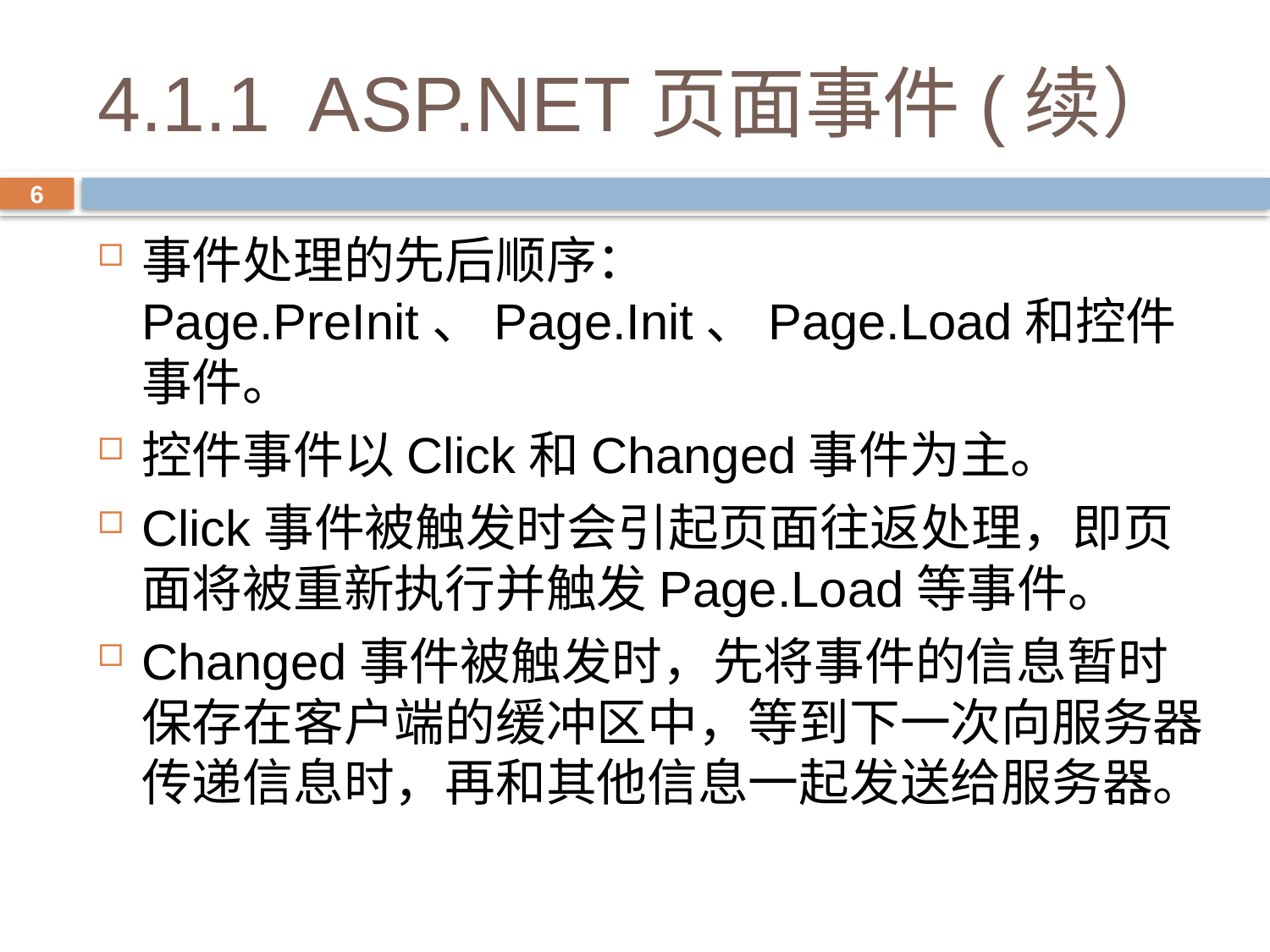

# 4.1.1  ASP.NET页面事件(续）
6
事件处理的先后顺序：Page.PreInit、Page.Init、Page.Load和控件事件。
控件事件以Click和Changed事件为主。
Click事件被触发时会引起页面往返处理，即页面将被重新执行并触发Page.Load等事件。
Changed事件被触发时，先将事件的信息暂时保存在客户端的缓冲区中，等到下一次向服务器传递信息时，再和其他信息一起发送给服务器。